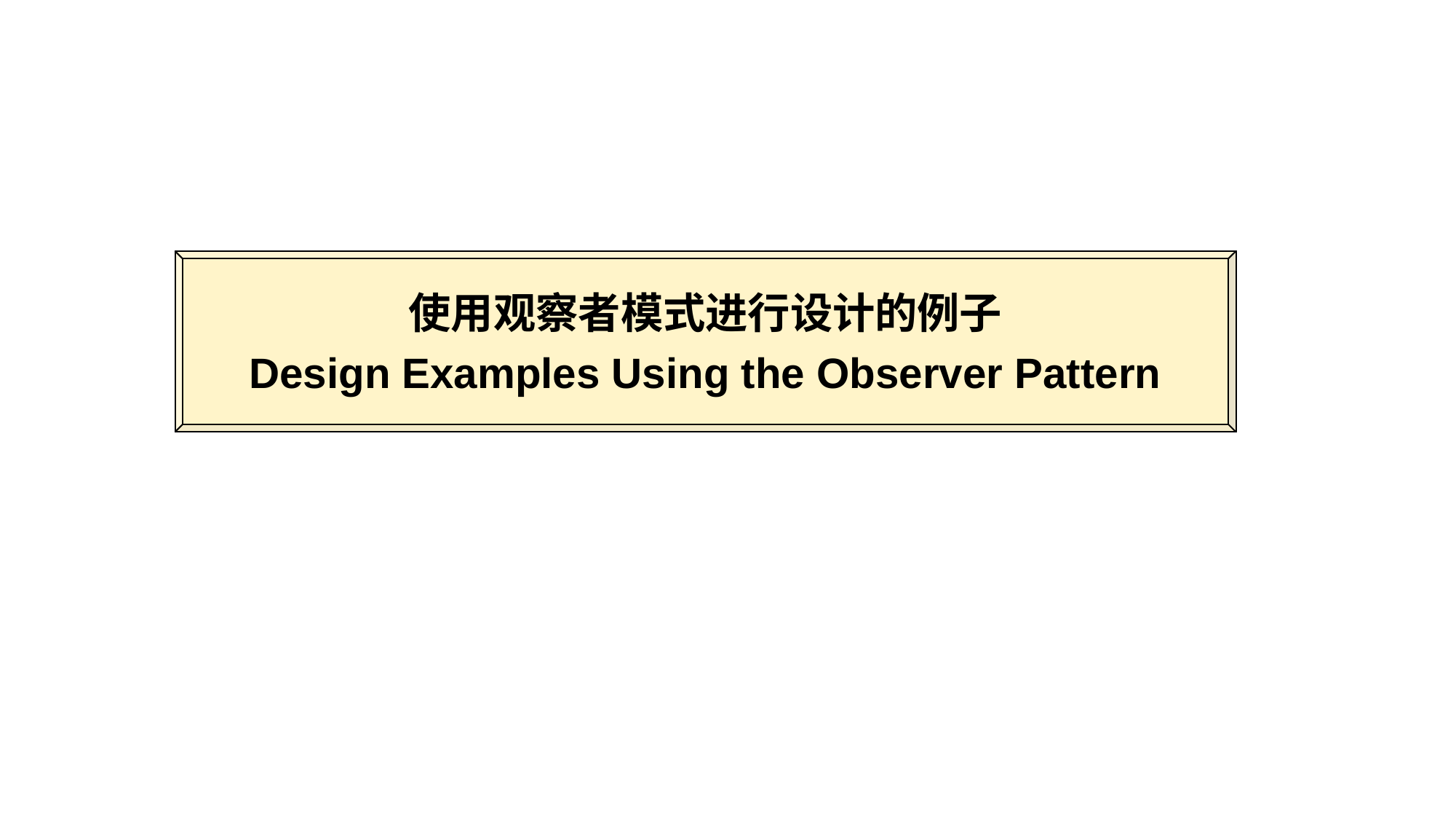

使用观察者模式进行设计的例子
Design Examples Using the Observer Pattern